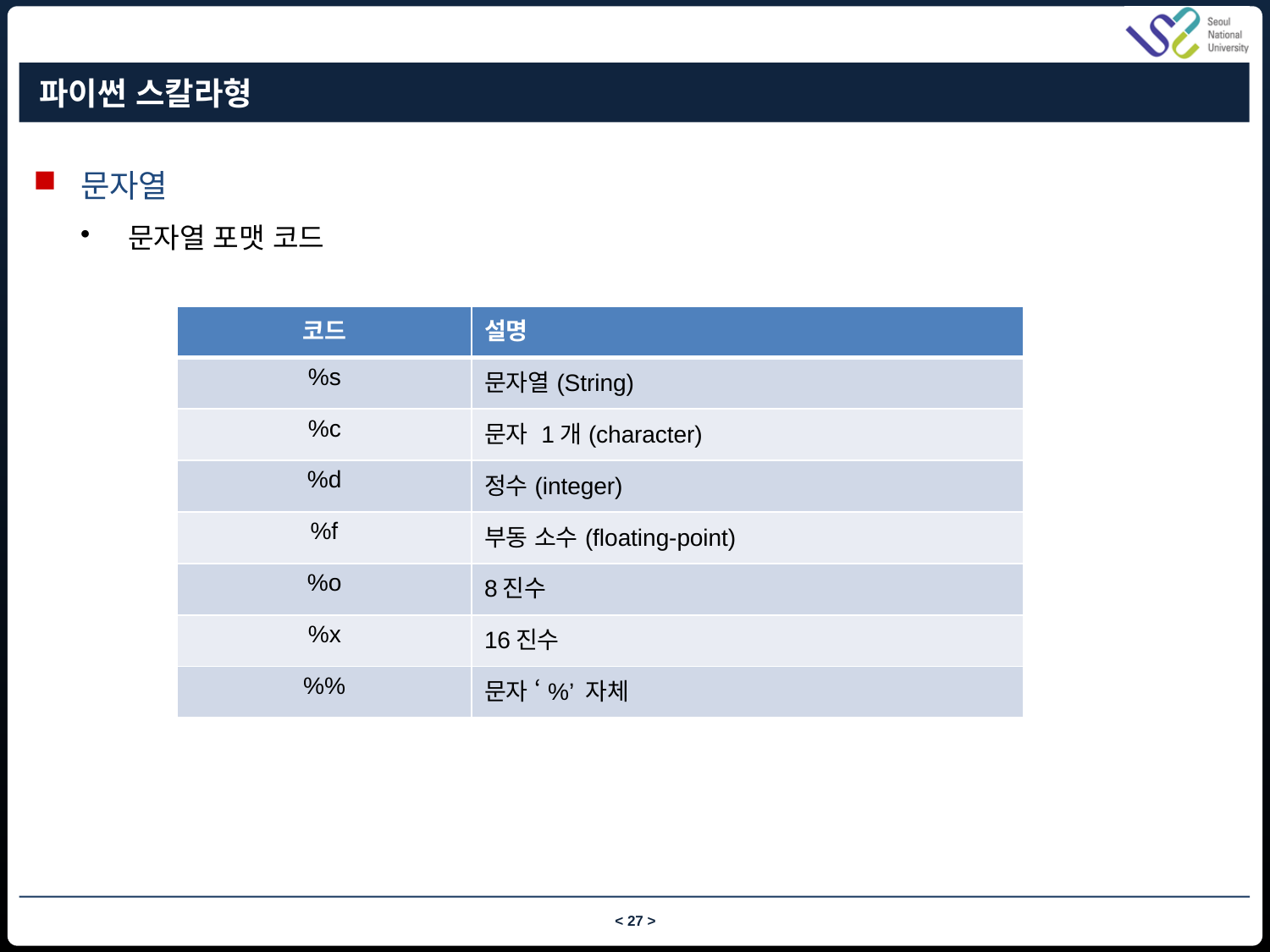

# 파이썬 스칼라형
문자열
문자열 포맷 코드
| 코드 | 설명 |
| --- | --- |
| %s | 문자열(String) |
| %c | 문자 1개(character) |
| %d | 정수(integer) |
| %f | 부동 소수(floating-point) |
| %o | 8진수 |
| %x | 16진수 |
| %% | 문자 ‘%’ 자체 |